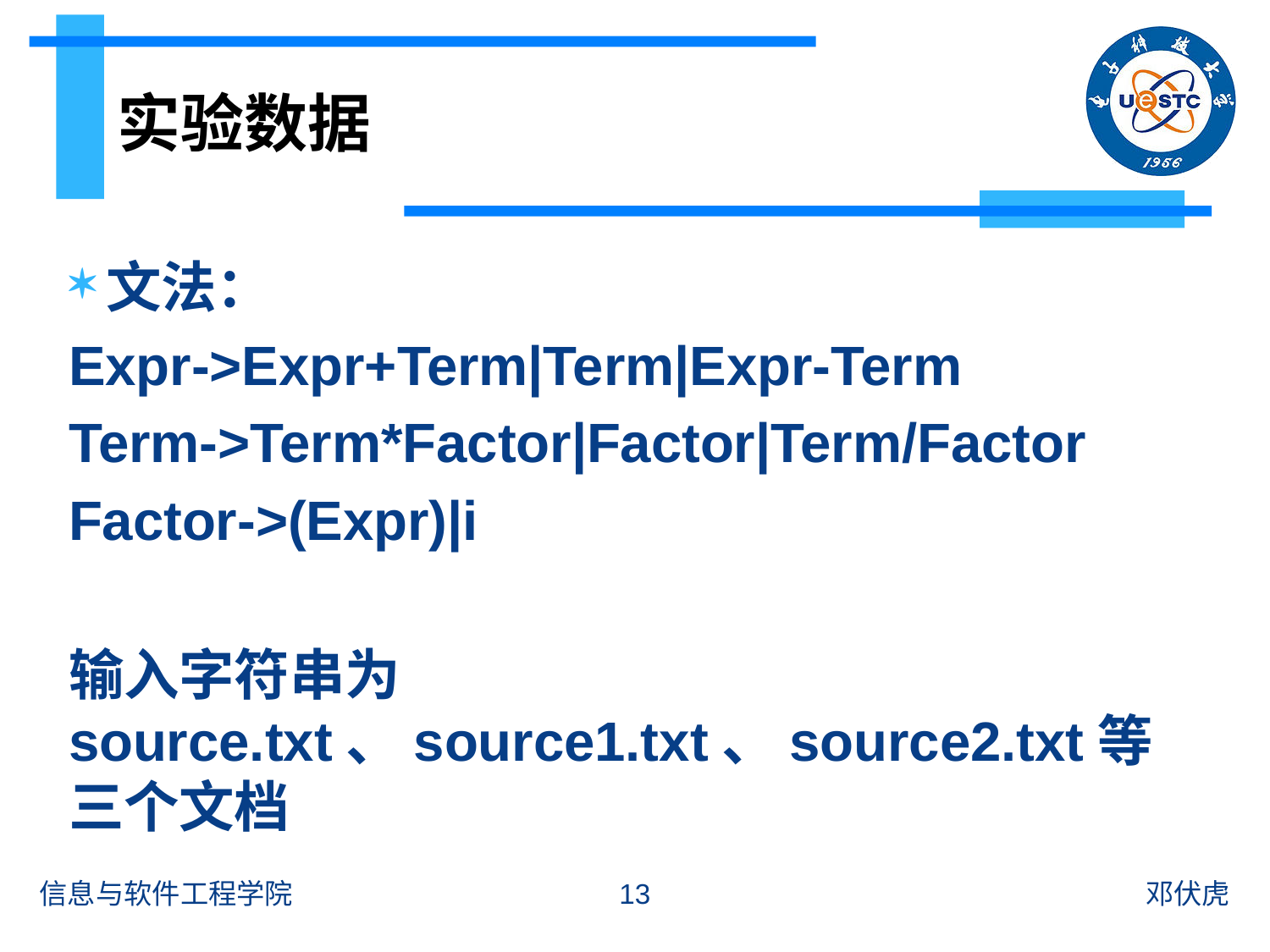

# 实验数据
文法：
Expr->Expr+Term|Term|Expr-Term
Term->Term*Factor|Factor|Term/Factor
Factor->(Expr)|i

输入字符串为source.txt、source1.txt、source2.txt等三个文档
13
信息与软件工程学院
邓伏虎